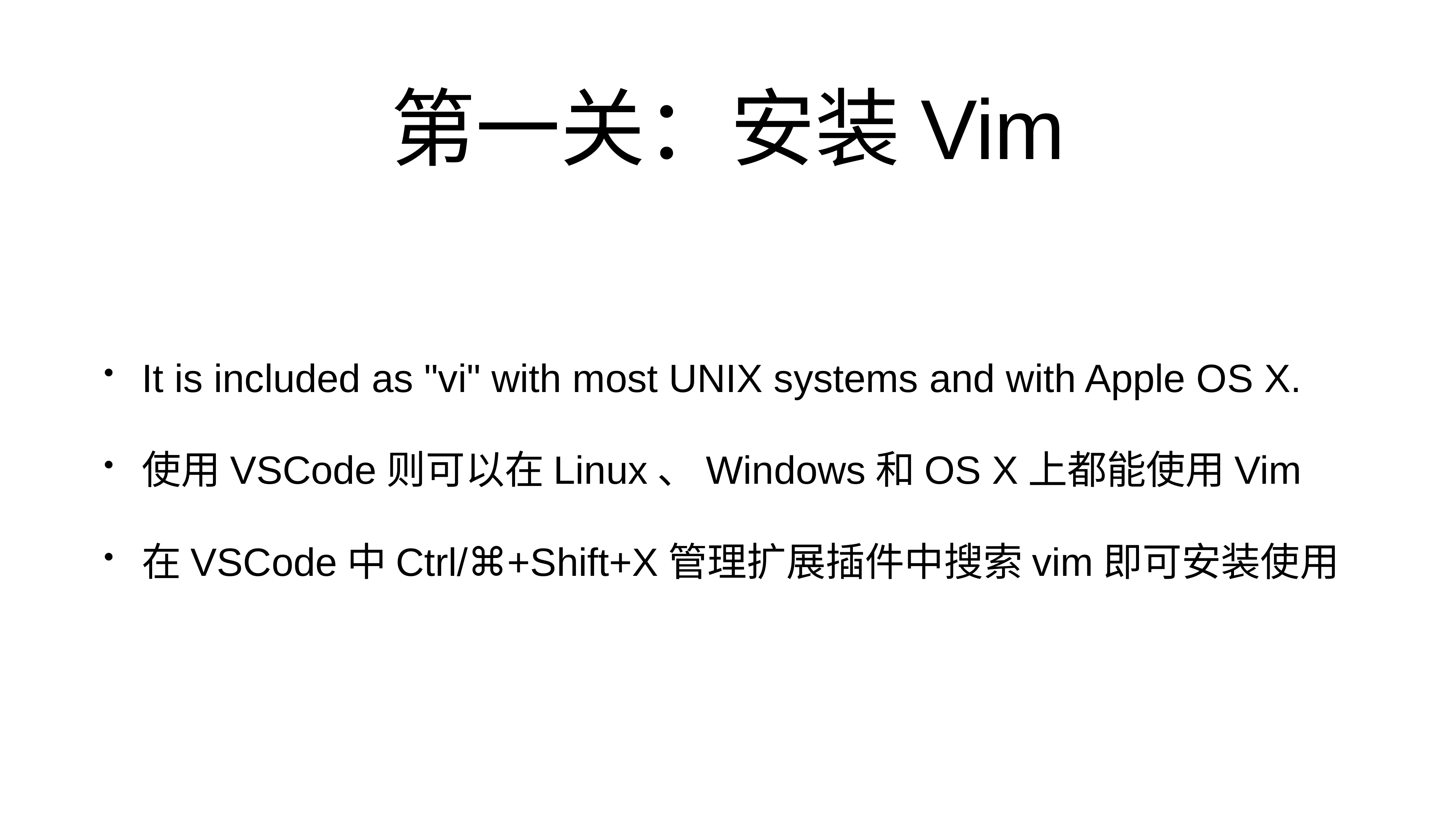

# 第一关：安装Vim
It is included as "vi" with most UNIX systems and with Apple OS X.
使用VSCode则可以在Linux、Windows和OS X上都能使用Vim
在VSCode中Ctrl/⌘+Shift+X管理扩展插件中搜索vim即可安装使用